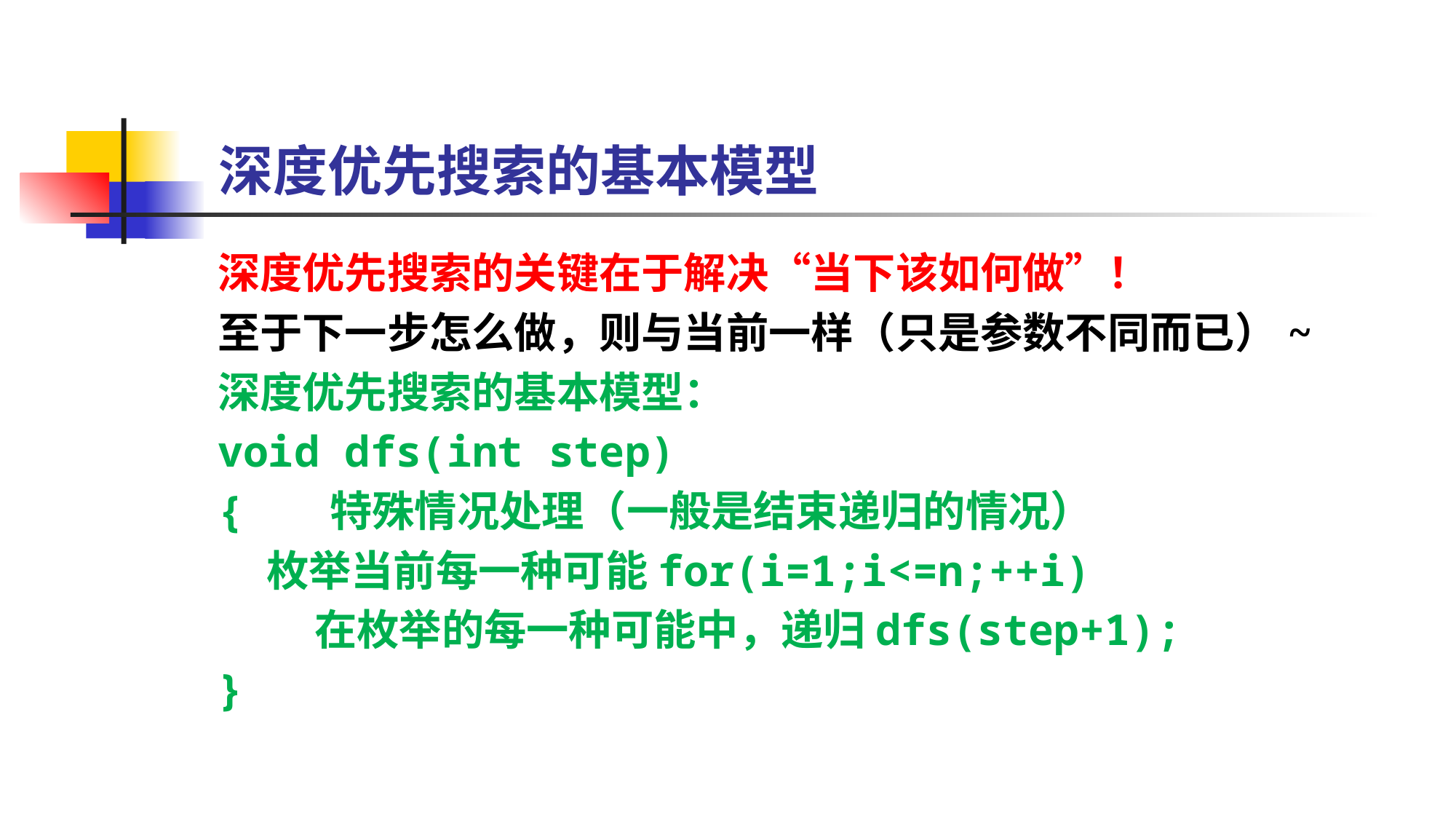

# 深度优先搜索的基本模型
深度优先搜索的关键在于解决“当下该如何做”！
至于下一步怎么做，则与当前一样（只是参数不同而已）~
深度优先搜索的基本模型：
void dfs(int step)
{   特殊情况处理（一般是结束递归的情况）
    枚举当前每一种可能for(i=1;i<=n;++i)
         在枚举的每一种可能中，递归dfs(step+1);
}
11